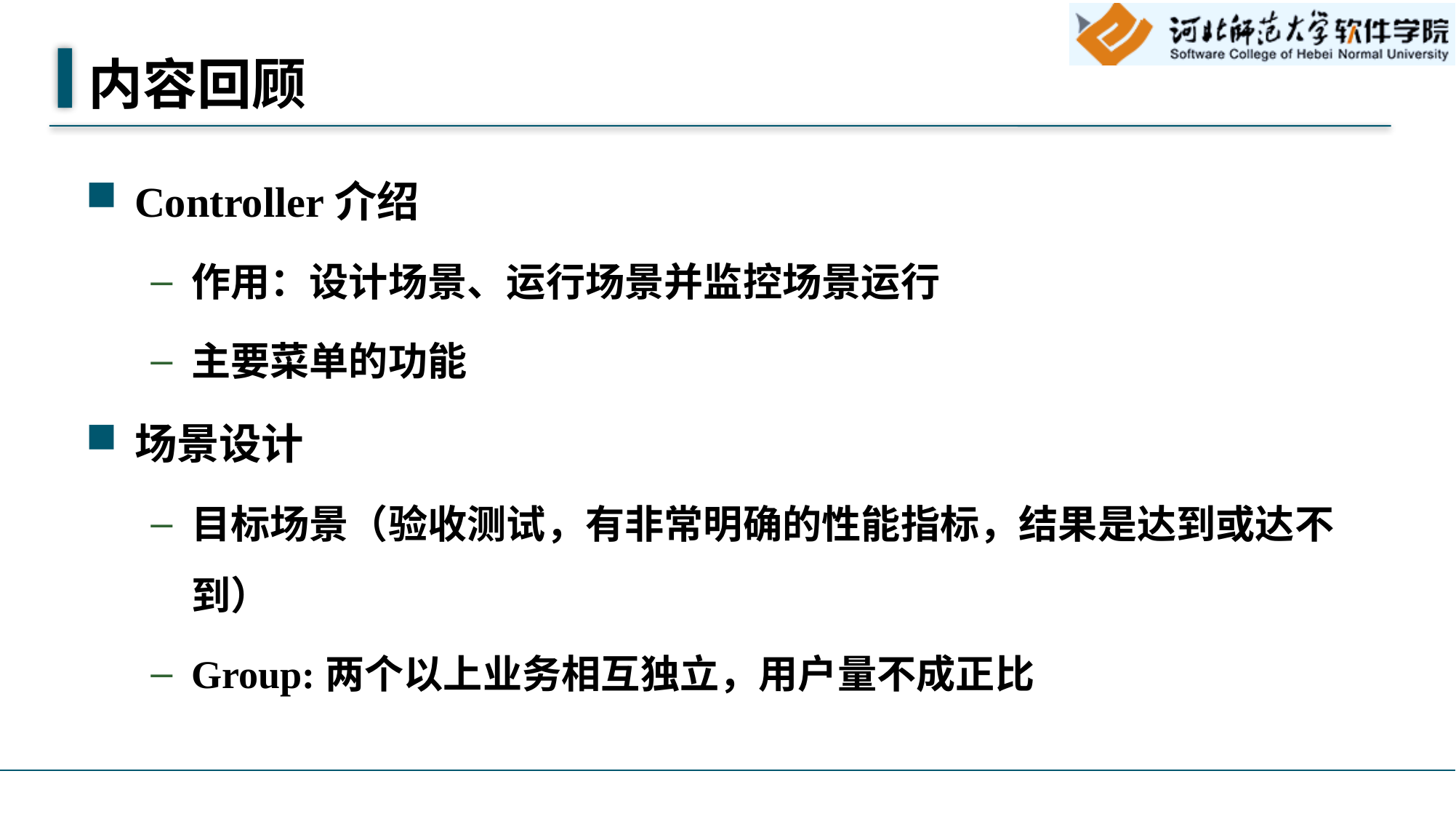

# 内容回顾
Controller介绍
作用：设计场景、运行场景并监控场景运行
主要菜单的功能
场景设计
目标场景（验收测试，有非常明确的性能指标，结果是达到或达不到）
Group:两个以上业务相互独立，用户量不成正比